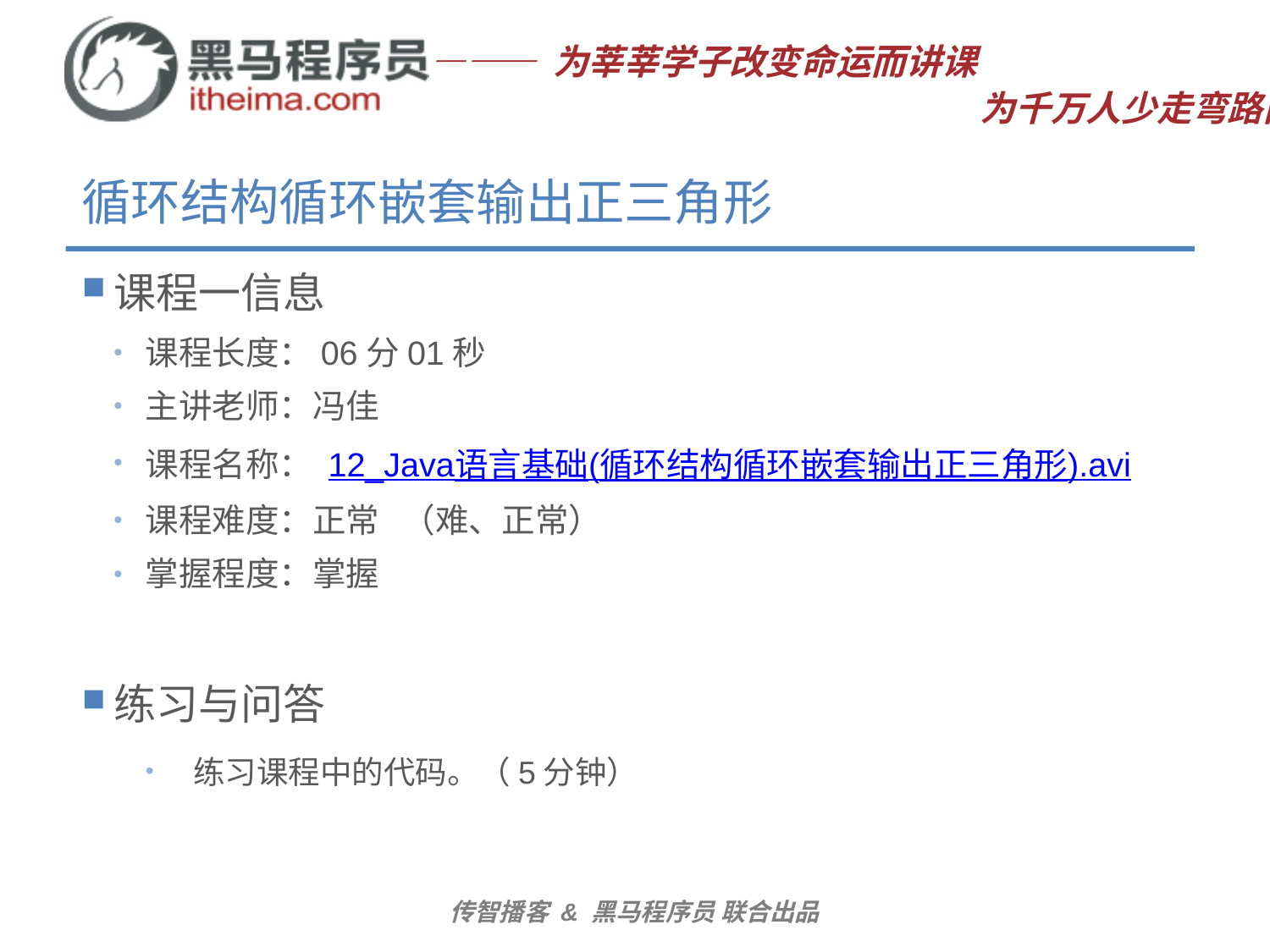

# 循环结构循环嵌套输出正三角形
课程一信息
课程长度：06分01秒
主讲老师：冯佳
课程名称： 12_Java语言基础(循环结构循环嵌套输出正三角形).avi
课程难度：正常   （难、正常）
掌握程度：掌握

练习与问答
练习课程中的代码。（5分钟）